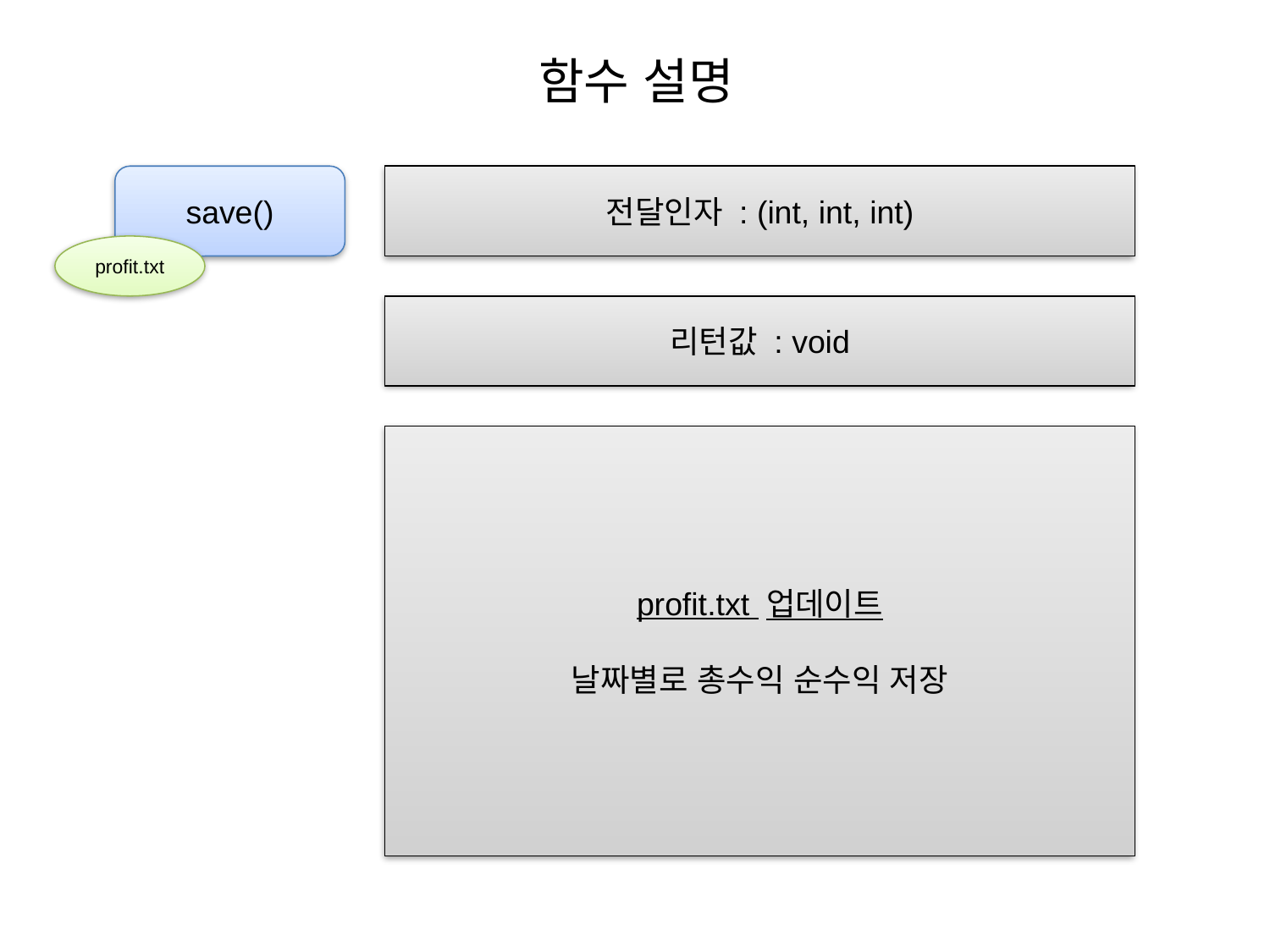

함수 설명
save()
전달인자 : (int, int, int)
profit.txt
리턴값 : void
profit.txt 업데이트

날짜별로 총수익 순수익 저장